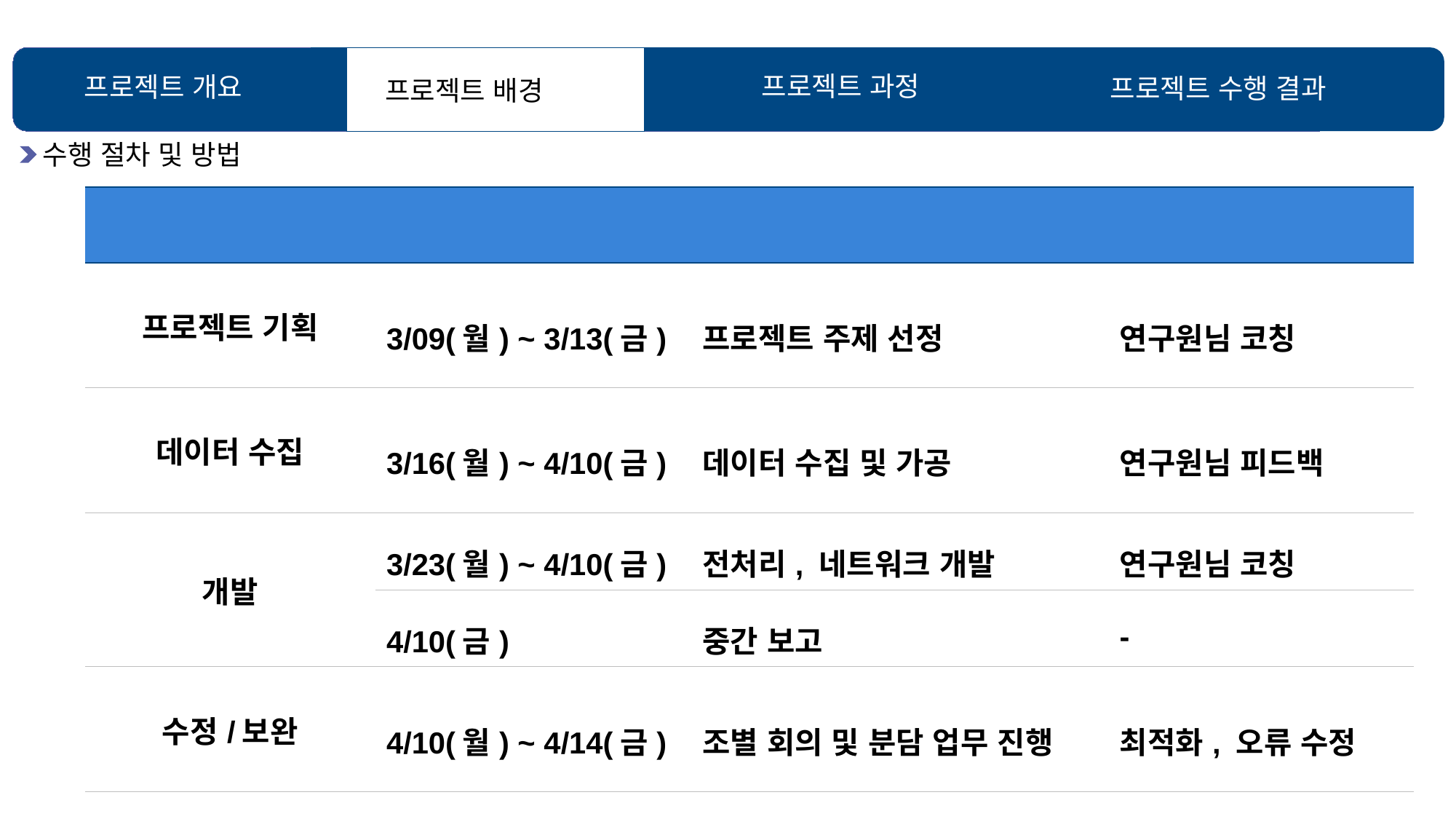

프로젝트 과정
프로젝트 개요
프로젝트 수행 결과
프로젝트 배경
수행 절차 및 방법

| 구분 | 기간 | 활동 | 비고 |
| --- | --- | --- | --- |
| 프로젝트 기획 | 3/09(월) ~ 3/13(금) | 프로젝트 주제 선정 | 연구원님 코칭 |
| 데이터 수집 | 3/16(월) ~ 4/10(금) | 데이터 수집 및 가공 | 연구원님 피드백 |
| 개발 | 3/23(월) ~ 4/10(금) | 전처리, 네트워크 개발 | 연구원님 코칭 |
|  | 4/10(금) | 중간 보고 | - |
| 수정/보완 | 4/10(월) ~ 4/14(금) | 조별 회의 및 분담 업무 진행 | 최적화, 오류 수정 |